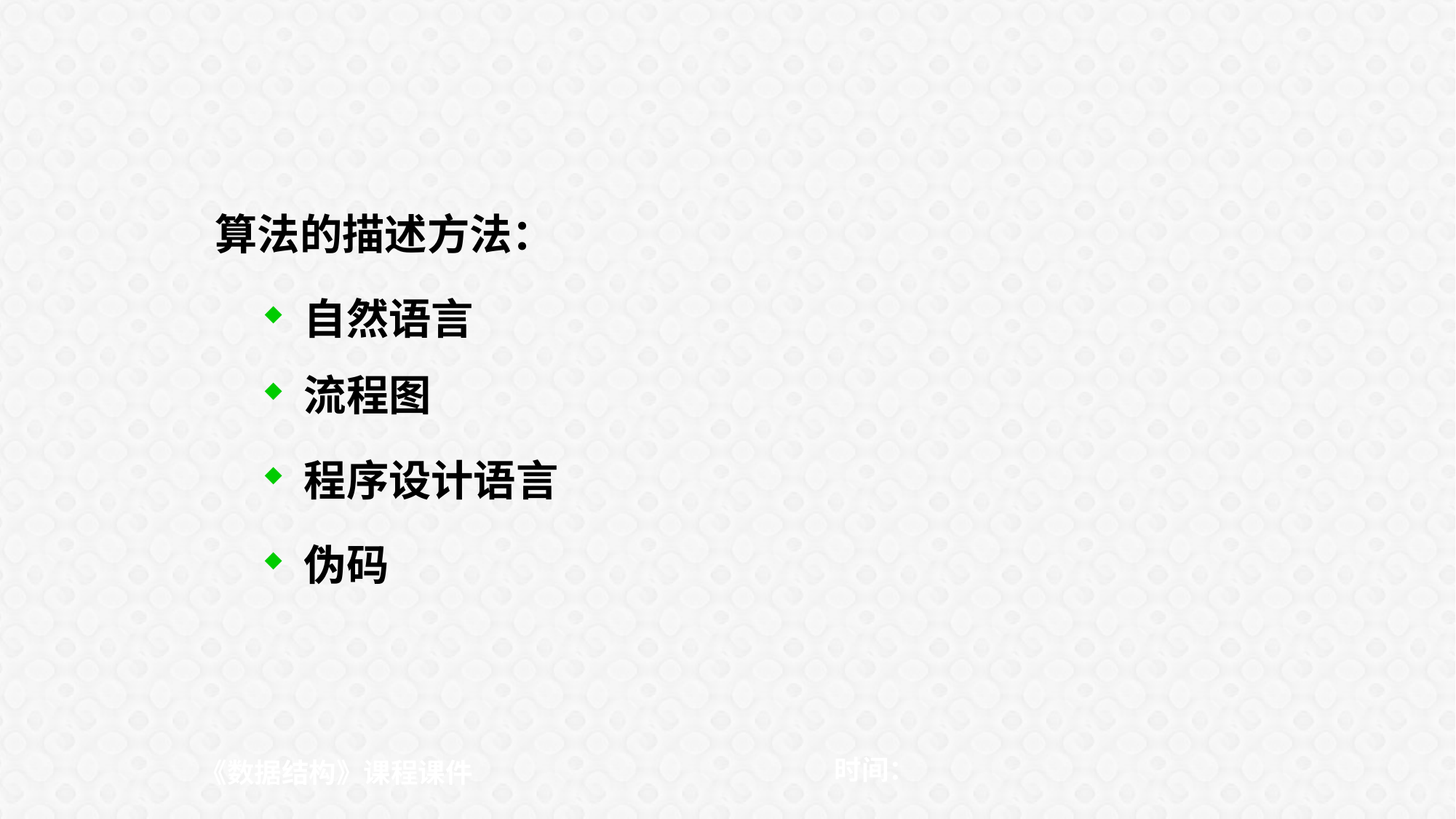

算法的描述方法：
 自然语言
 流程图
 程序设计语言
 伪码
时间：
《数据结构》课程课件